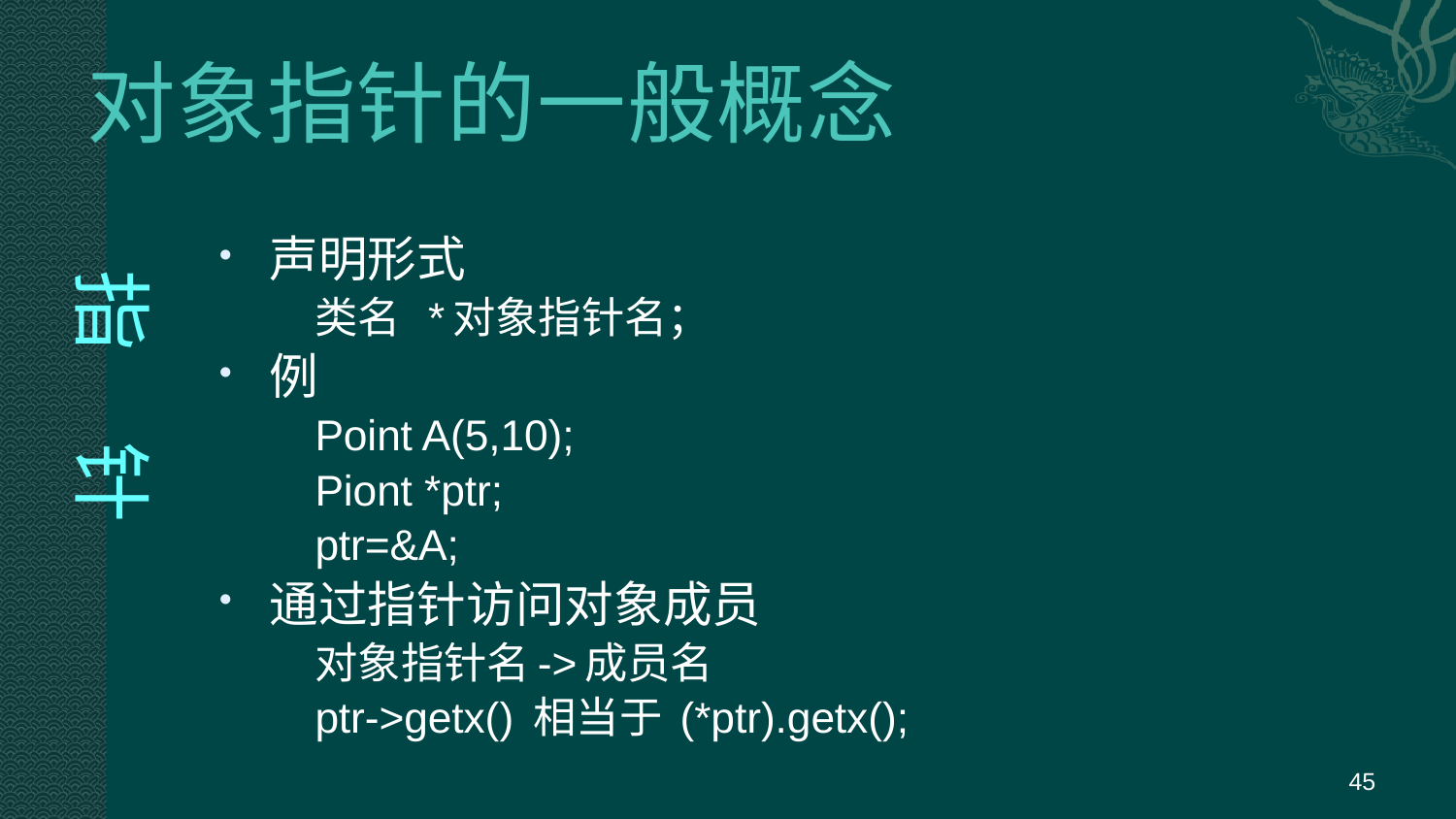

# 对象指针的一般概念
    指     针
声明形式
类名  *对象指针名；
例
Point A(5,10);
Piont *ptr;
ptr=&A;
通过指针访问对象成员
对象指针名->成员名
ptr->getx() 相当于 (*ptr).getx();
45